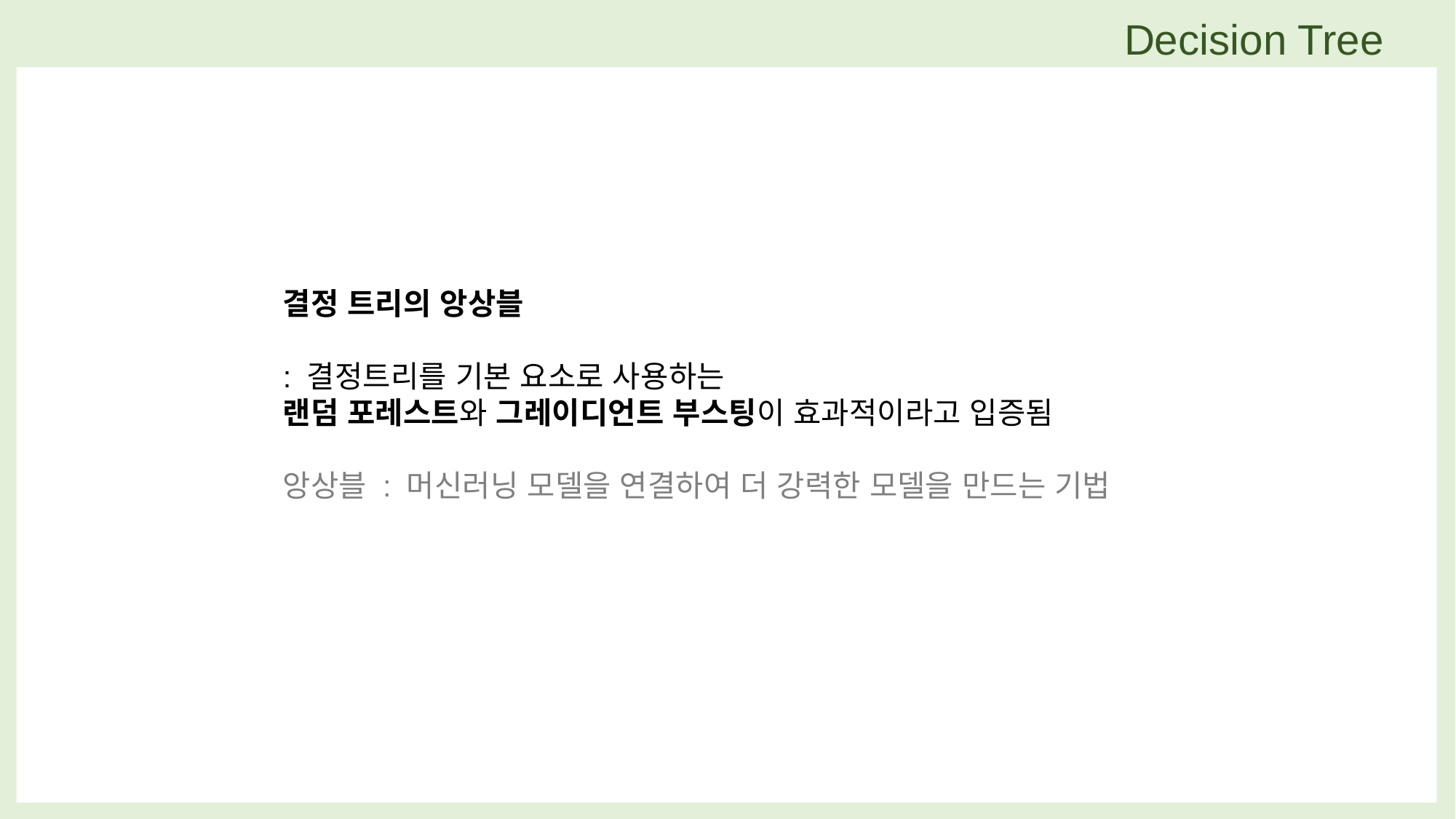

Decision Tree
결정 트리의 앙상블

: 결정트리를 기본 요소로 사용하는
랜덤 포레스트와 그레이디언트 부스팅이 효과적이라고 입증됨

앙상블 : 머신러닝 모델을 연결하여 더 강력한 모델을 만드는 기법